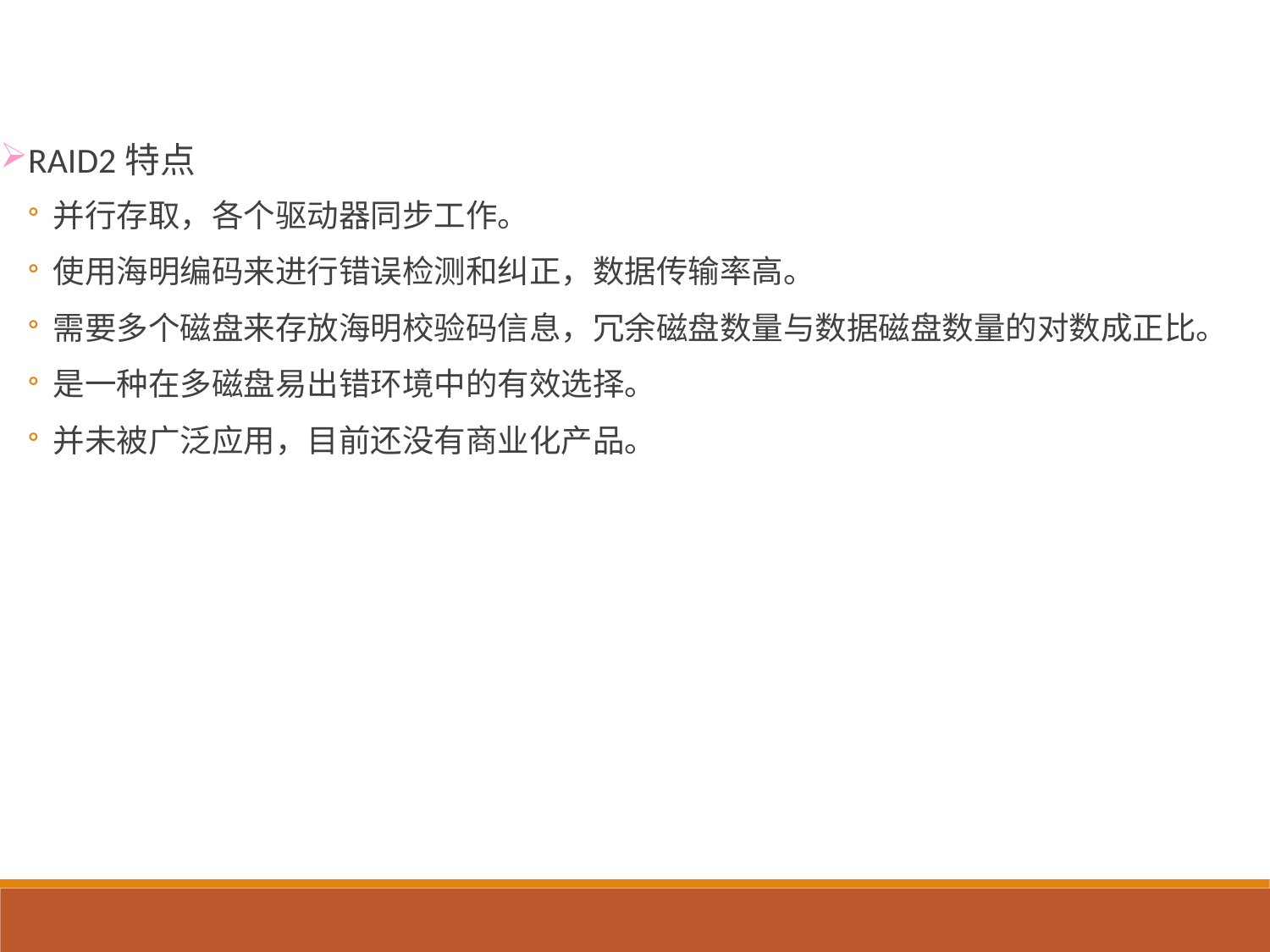

RAID2特点
并行存取，各个驱动器同步工作。
使用海明编码来进行错误检测和纠正，数据传输率高。
需要多个磁盘来存放海明校验码信息，冗余磁盘数量与数据磁盘数量的对数成正比。
是一种在多磁盘易出错环境中的有效选择。
并未被广泛应用，目前还没有商业化产品。